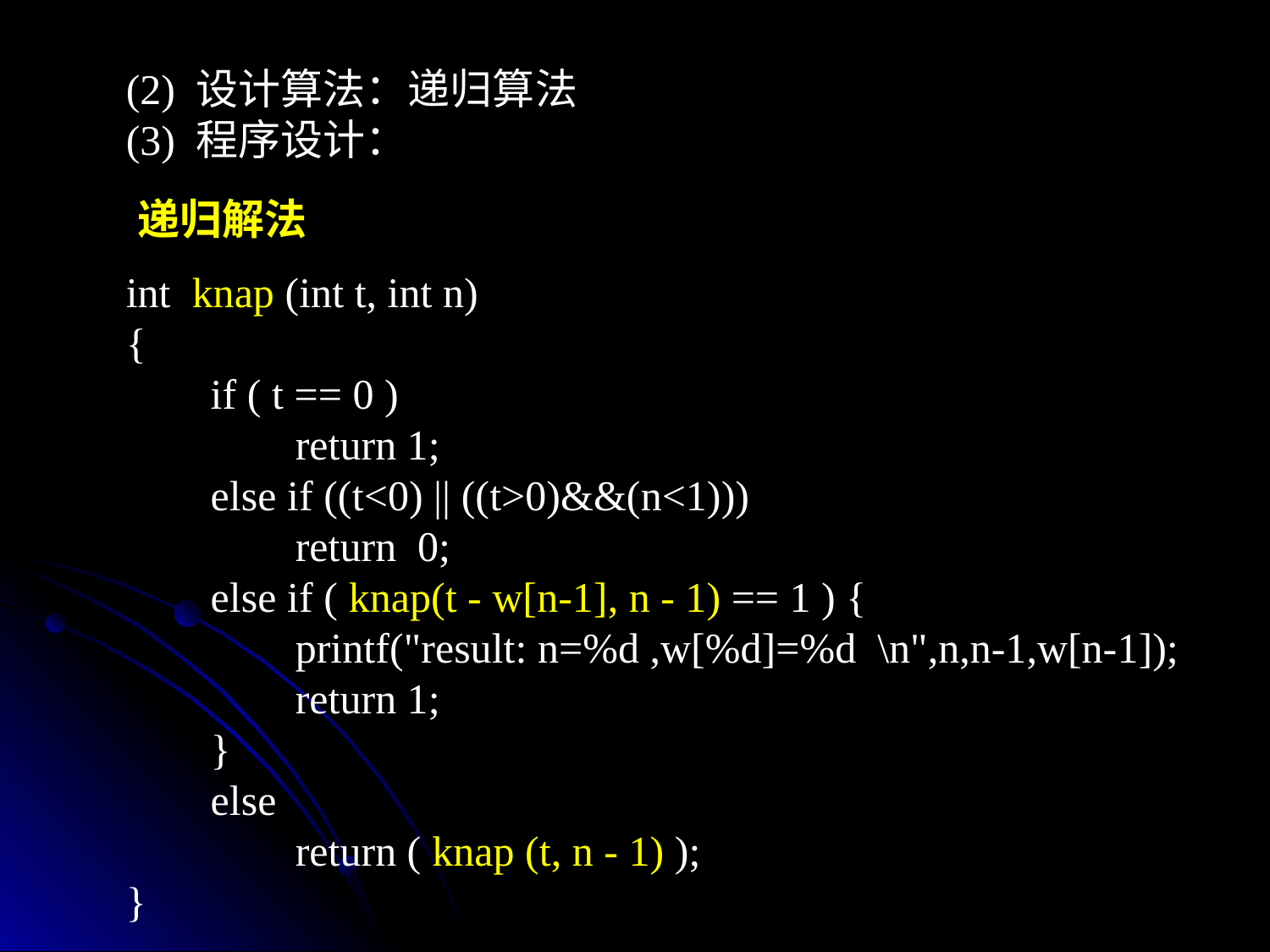

(2) 设计算法：递归算法
(3) 程序设计：

int  knap (int t, int n)
{
        if ( t == 0 )
                return 1;
        else if ((t<0) || ((t>0)&&(n<1)))
                return  0;
        else if ( knap(t - w[n-1], n - 1) == 1 ) {
                printf("result: n=%d ,w[%d]=%d  \n",n,n-1,w[n-1]);
                return 1;
        }
        else
                return ( knap (t, n - 1) );
}
递归解法